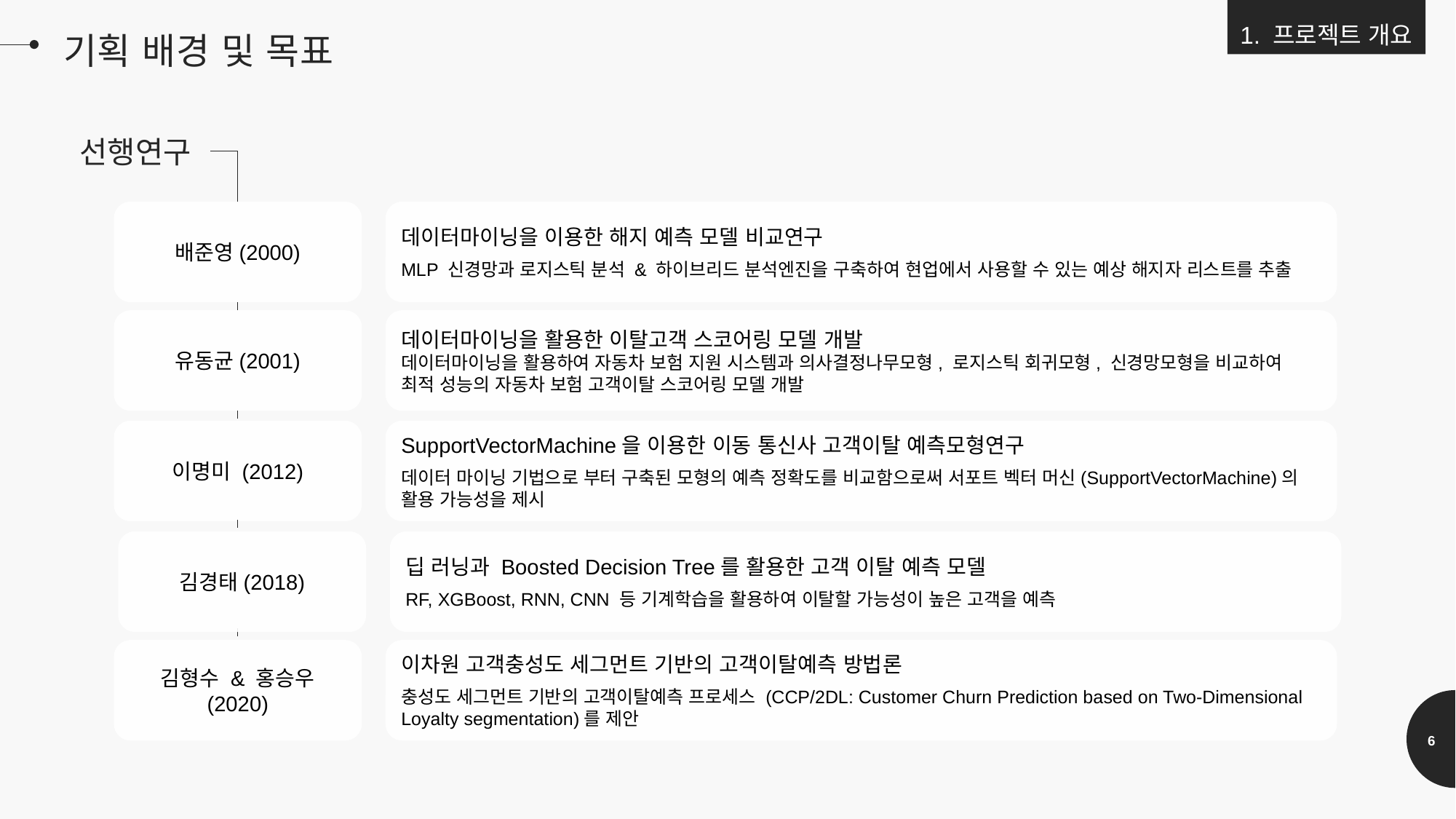

1. 프로젝트 개요
기획 배경 및 목표
선행연구
배준영(2000)
데이터마이닝을 이용한 해지 예측 모델 비교연구

MLP 신경망과 로지스틱 분석 & 하이브리드 분석엔진을 구축하여 현업에서 사용할 수 있는 예상 해지자 리스트를 추출
유동균(2001)
데이터마이닝을 활용한 이탈고객 스코어링 모델 개발
데이터마이닝을 활용하여 자동차 보험 지원 시스템과 의사결정나무모형, 로지스틱 회귀모형, 신경망모형을 비교하여 최적 성능의 자동차 보험 고객이탈 스코어링 모델 개발
이명미 (2012)
SupportVectorMachine을 이용한 이동 통신사 고객이탈 예측모형연구

데이터 마이닝 기법으로 부터 구축된 모형의 예측 정확도를 비교함으로써 서포트 벡터 머신(SupportVectorMachine)의 활용 가능성을 제시
김경태(2018)
딥 러닝과 Boosted Decision Tree를 활용한 고객 이탈 예측 모델

RF, XGBoost, RNN, CNN 등 기계학습을 활용하여 이탈할 가능성이 높은 고객을 예측
김형수 & 홍승우 (2020)
이차원 고객충성도 세그먼트 기반의 고객이탈예측 방법론

충성도 세그먼트 기반의 고객이탈예측 프로세스 (CCP/2DL: Customer Churn Prediction based on Two-Dimensional Loyalty segmentation)를 제안
6